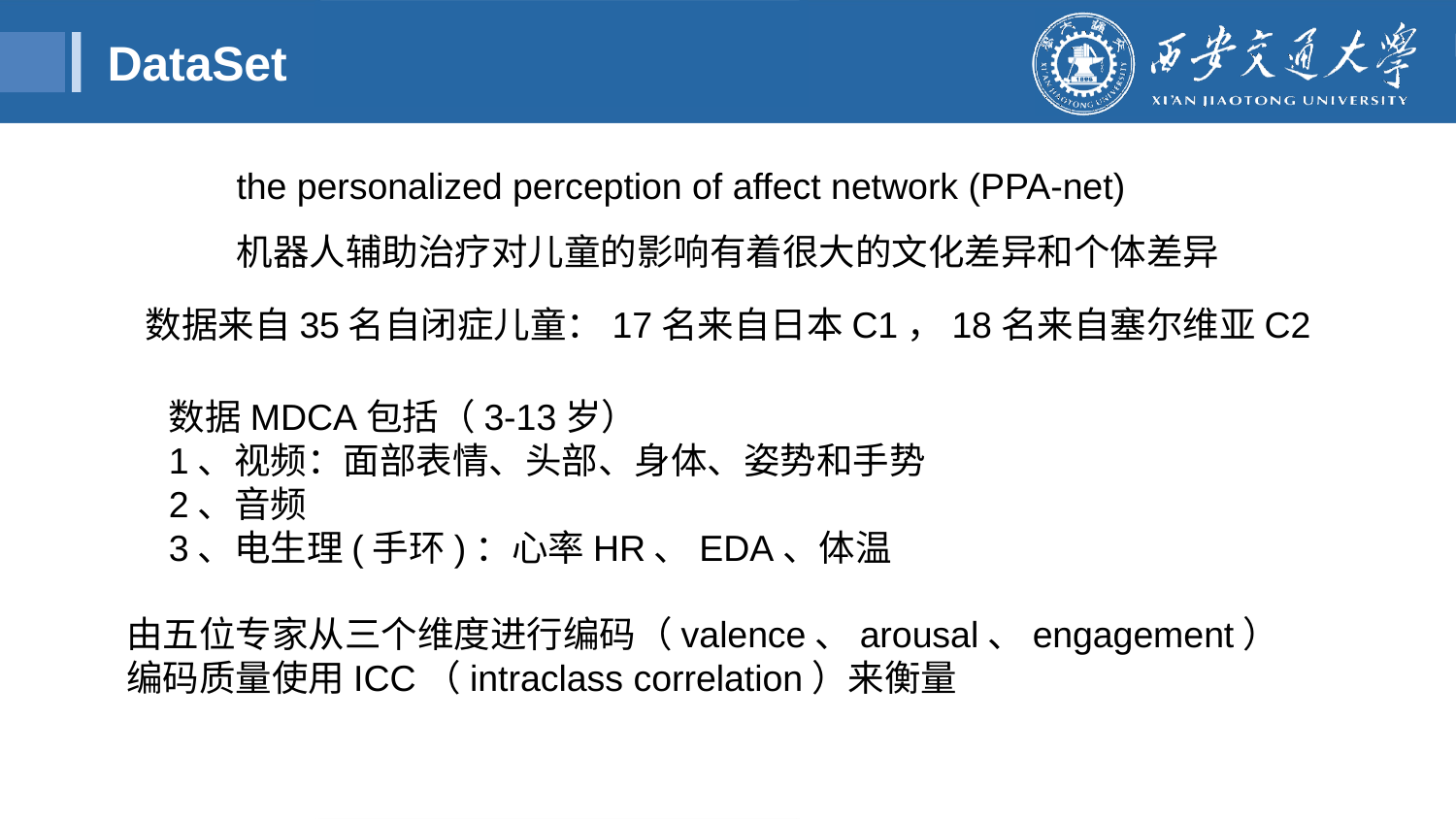

DataSet

the personalized perception of affect network (PPA-net)
机器人辅助治疗对儿童的影响有着很大的文化差异和个体差异
数据来自35名自闭症儿童：17名来自日本C1，18名来自塞尔维亚C2
数据MDCA包括（3-13岁）
1、视频：面部表情、头部、身体、姿势和手势
2、音频
3、电生理(手环)：心率HR、EDA、体温
由五位专家从三个维度进行编码（valence、arousal、engagement）
编码质量使用ICC（intraclass correlation）来衡量